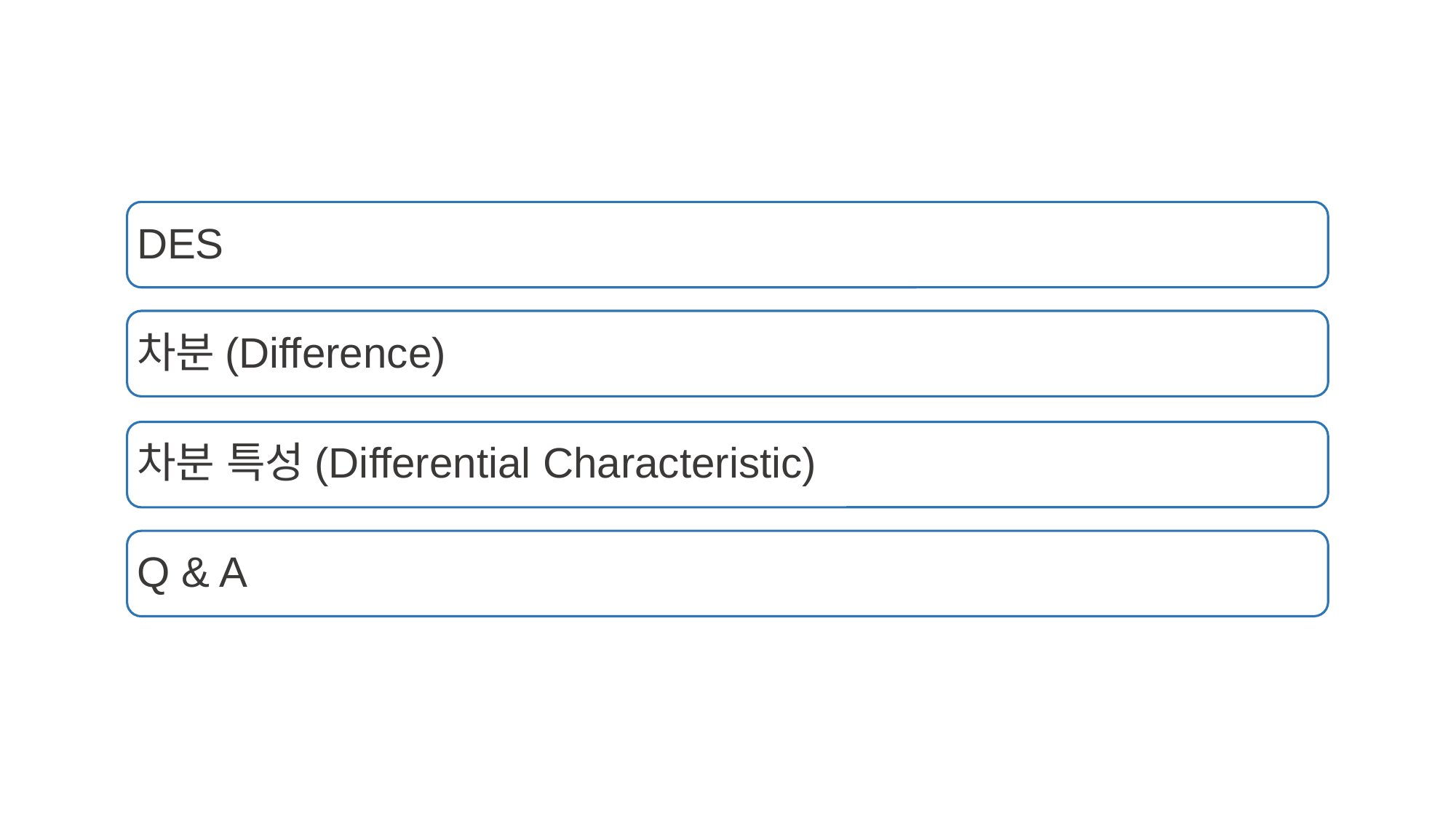

DES
차분(Difference)
차분 특성(Differential Characteristic)
Q & A